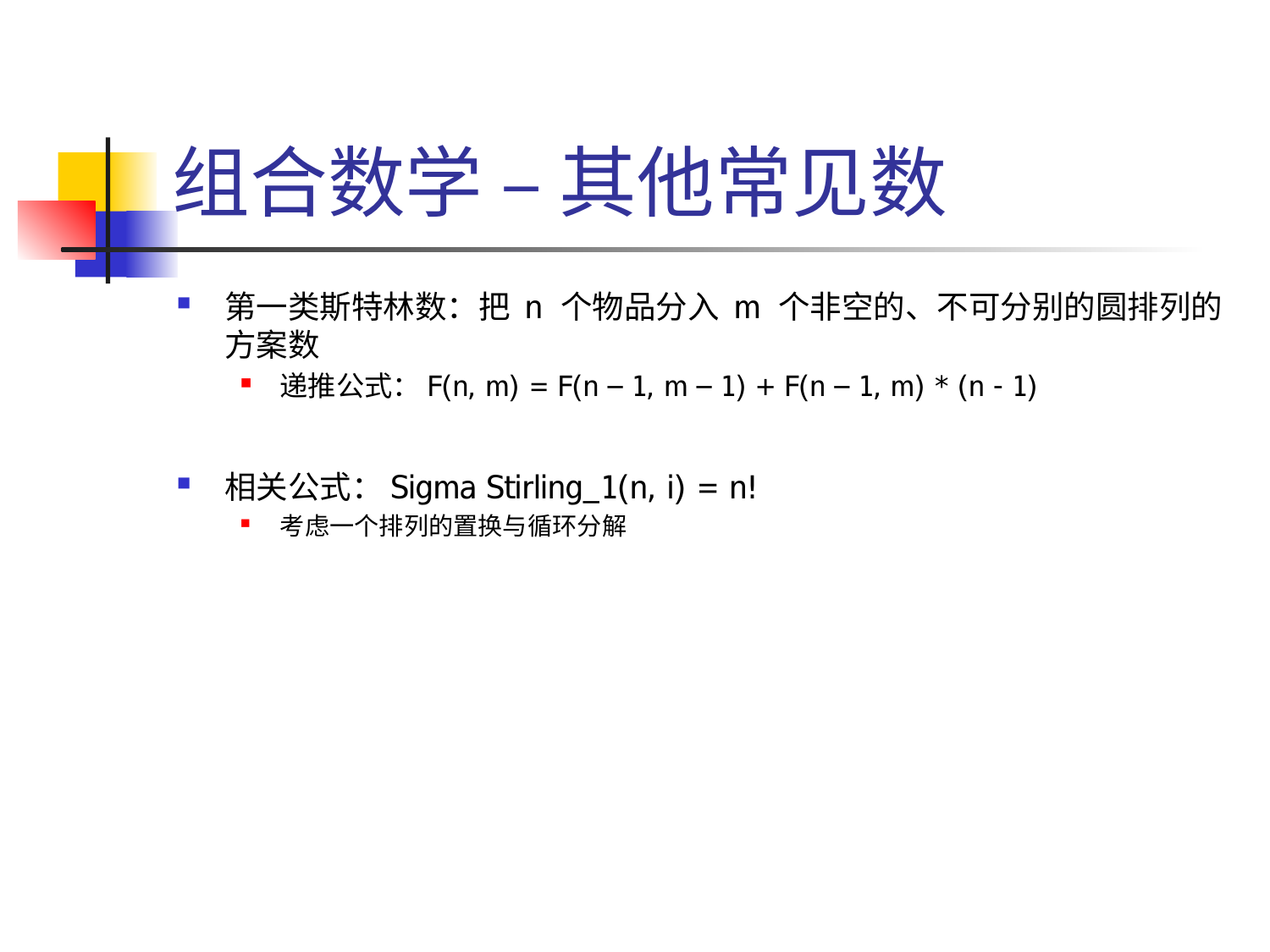

# 组合数学 – 其他常见数
第一类斯特林数：把 n 个物品分入 m 个非空的、不可分别的圆排列的方案数
递推公式：F(n, m) = F(n – 1, m – 1) + F(n – 1, m) * (n - 1)

相关公式：Sigma Stirling_1(n, i) = n!
考虑一个排列的置换与循环分解